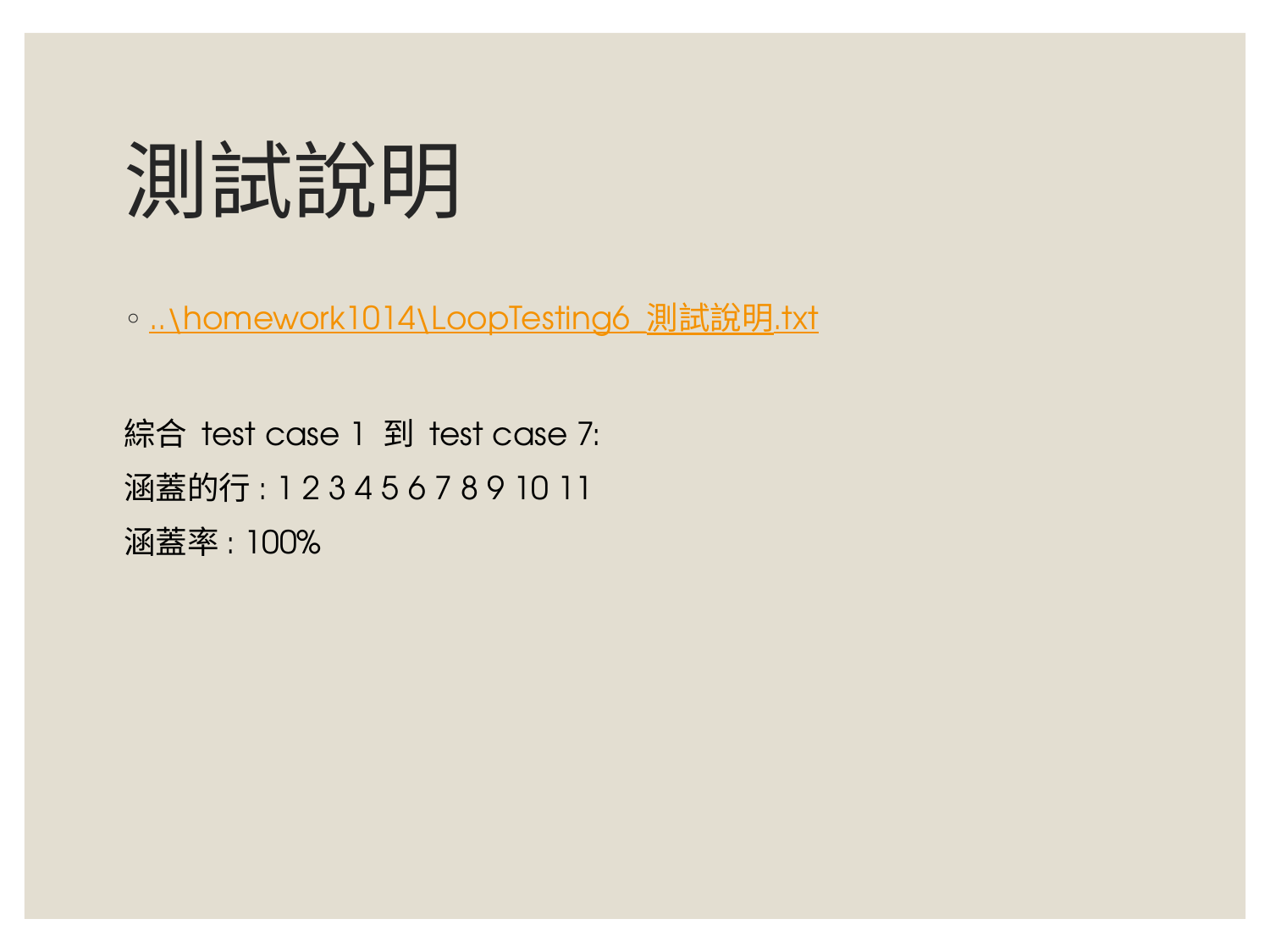

# 測試說明
..\homework1014\LoopTesting6_測試說明.txt

綜合 test case 1 到 test case 7:
涵蓋的行: 1 2 3 4 5 6 7 8 9 10 11
涵蓋率: 100%